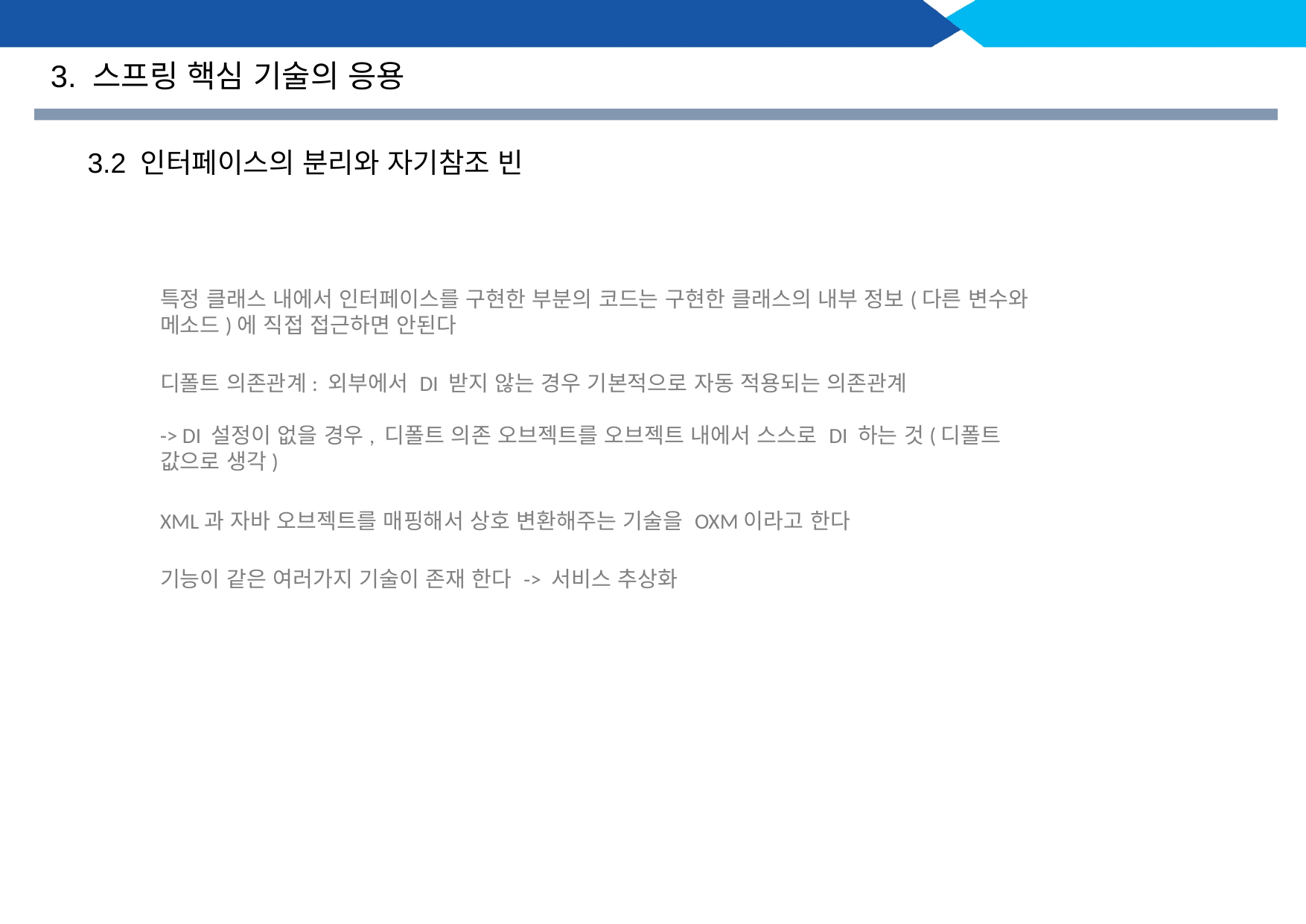

3. 스프링 핵심 기술의 응용
3.2 인터페이스의 분리와 자기참조 빈
특정 클래스 내에서 인터페이스를 구현한 부분의 코드는 구현한 클래스의 내부 정보(다른 변수와 메소드)에 직접 접근하면 안된다
디폴트 의존관계: 외부에서 DI 받지 않는 경우 기본적으로 자동 적용되는 의존관계

-> DI 설정이 없을 경우, 디폴트 의존 오브젝트를 오브젝트 내에서 스스로 DI 하는 것(디폴트 값으로 생각)
XML과 자바 오브젝트를 매핑해서 상호 변환해주는 기술을 OXM이라고 한다
기능이 같은 여러가지 기술이 존재 한다 -> 서비스 추상화